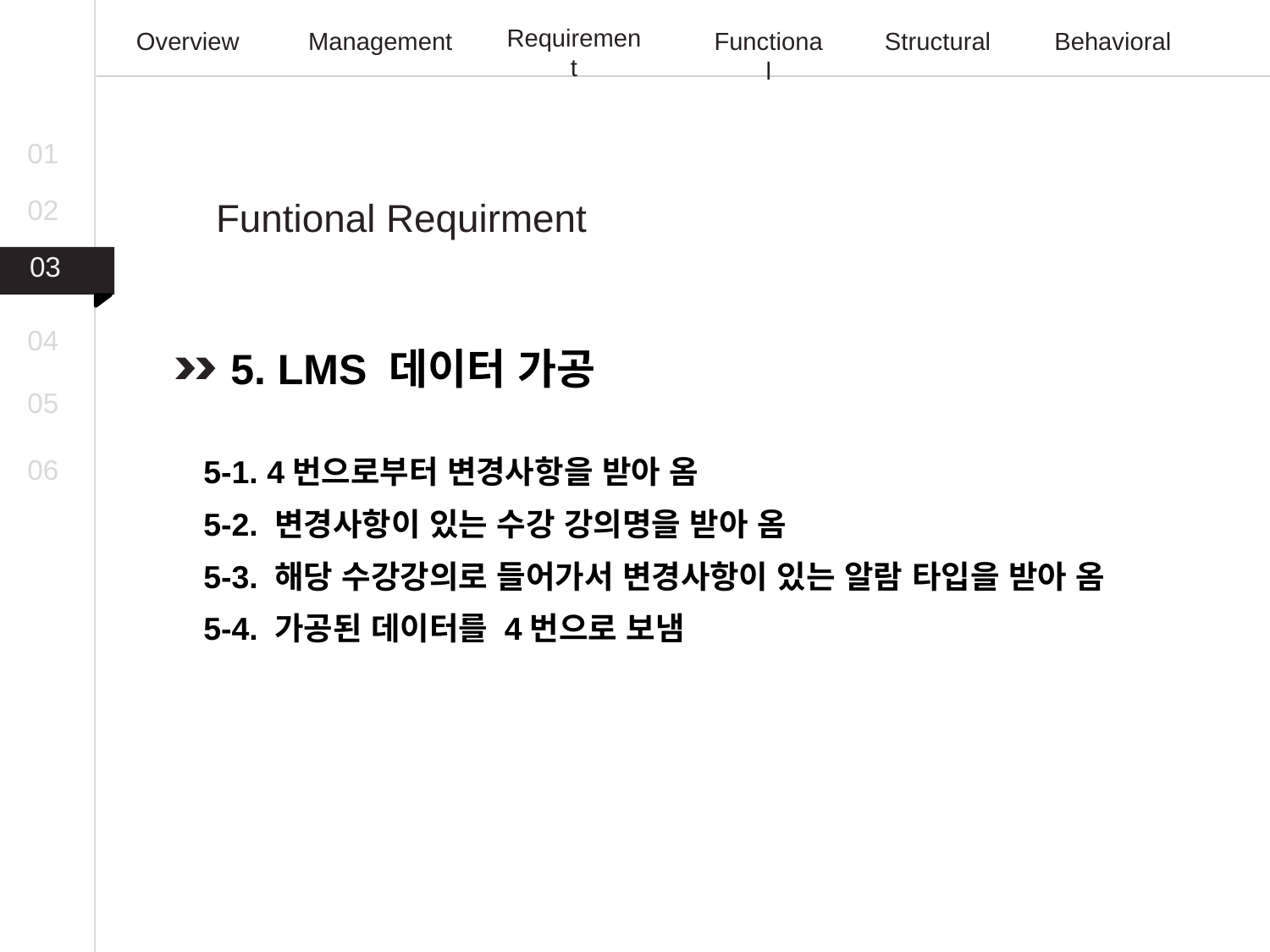

Requirement
Overview
Management
Functional
Structural
Behavioral
01
02
Funtional Requirment
03

04
5. LMS 데이터 가공

05
06
5-1. 4번으로부터 변경사항을 받아 옴
5-2. 변경사항이 있는 수강 강의명을 받아 옴
5-3. 해당 수강강의로 들어가서 변경사항이 있는 알람 타입을 받아 옴
5-4. 가공된 데이터를 4번으로 보냄